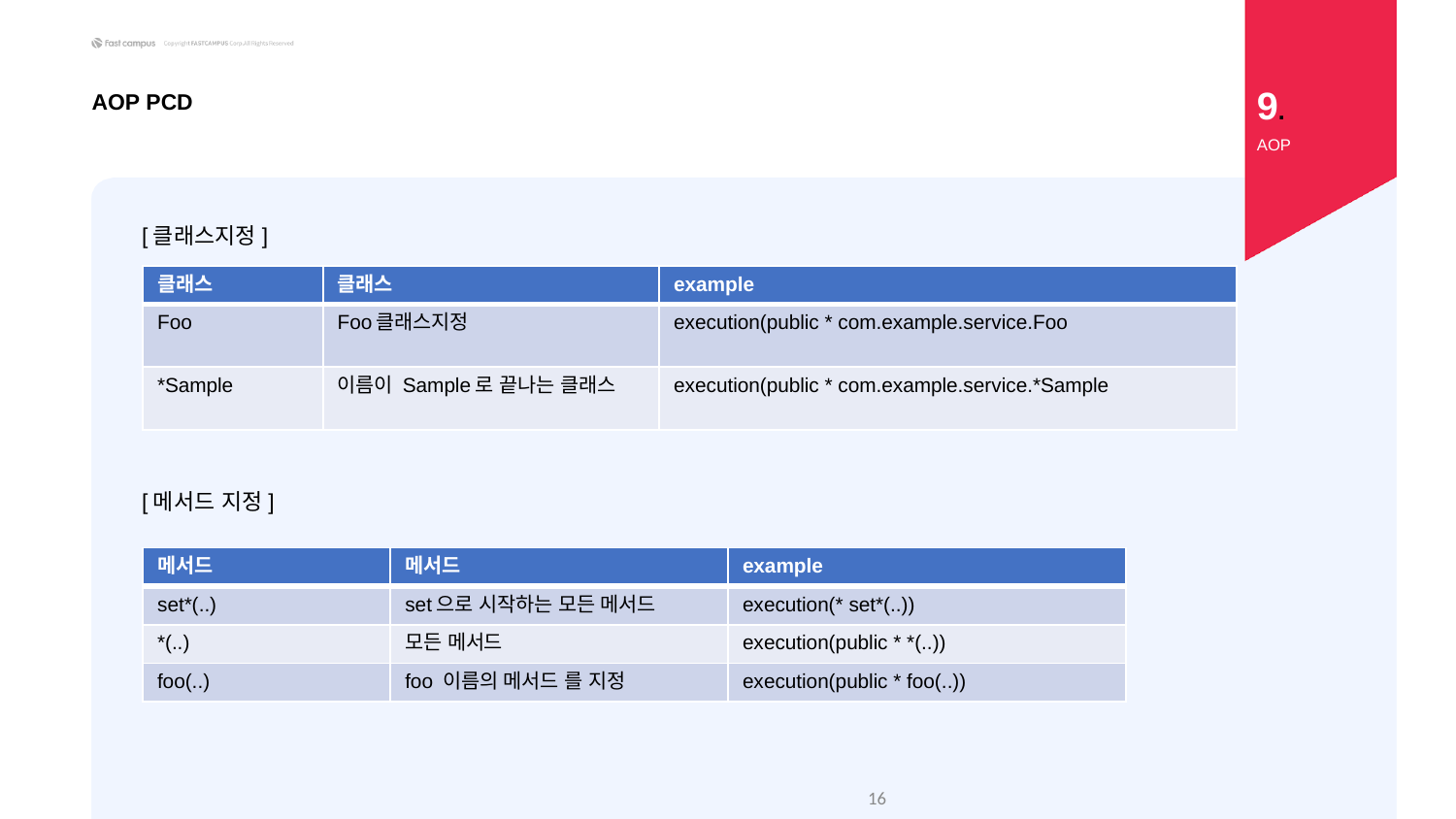

9.
AOP PCD
AOP
[클래스지정]

[메서드 지정]
| 클래스 | 클래스 | example |
| --- | --- | --- |
| Foo | Foo클래스지정 | execution(public \* com.example.service.Foo |
| \*Sample | 이름이 Sample로 끝나는 클래스 | execution(public \* com.example.service.\*Sample |
| 메서드 | 메서드 | example |
| --- | --- | --- |
| set\*(..) | set으로 시작하는 모든 메서드 | execution(\* set\*(..)) |
| \*(..) | 모든 메서드 | execution(public \* \*(..)) |
| foo(..) | foo 이름의 메서드 를 지정 | execution(public \* foo(..)) |
16